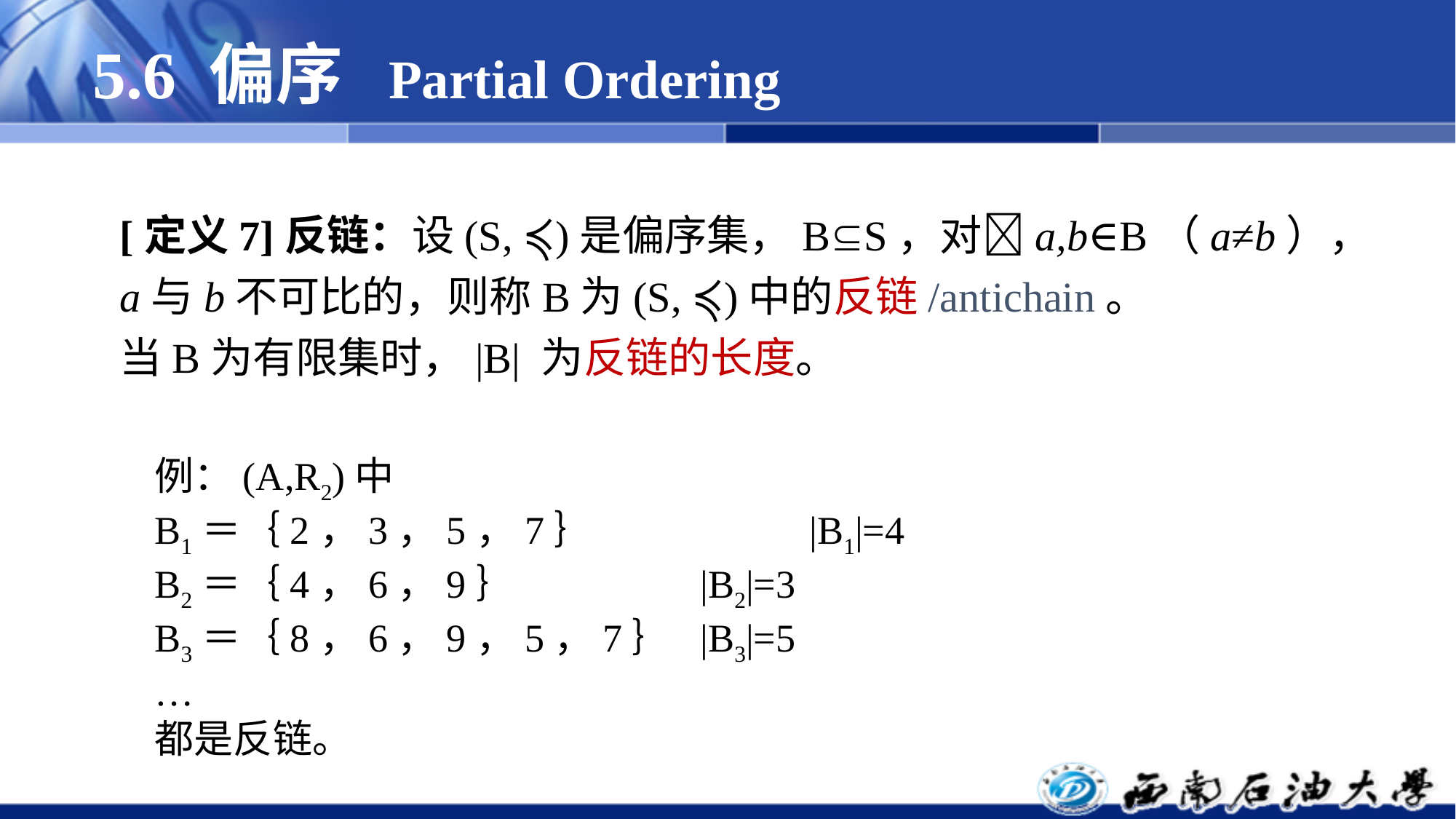

# 5.6 偏序  Partial Ordering
[定义7]反链：设(S, ≼)是偏序集，B⊆S，对∀a,b∈B（a≠b），a与b不可比的，则称B为(S, ≼)中的反链/antichain。
当B为有限集时，|B| 为反链的长度。
例：(A,R2)中
B1＝｛2，3，5，7｝   		|B1|=4
B2＝｛4，6，9｝        		|B2|=3
B3＝｛8，6，9，5，7｝ 	|B3|=5
…
都是反链。